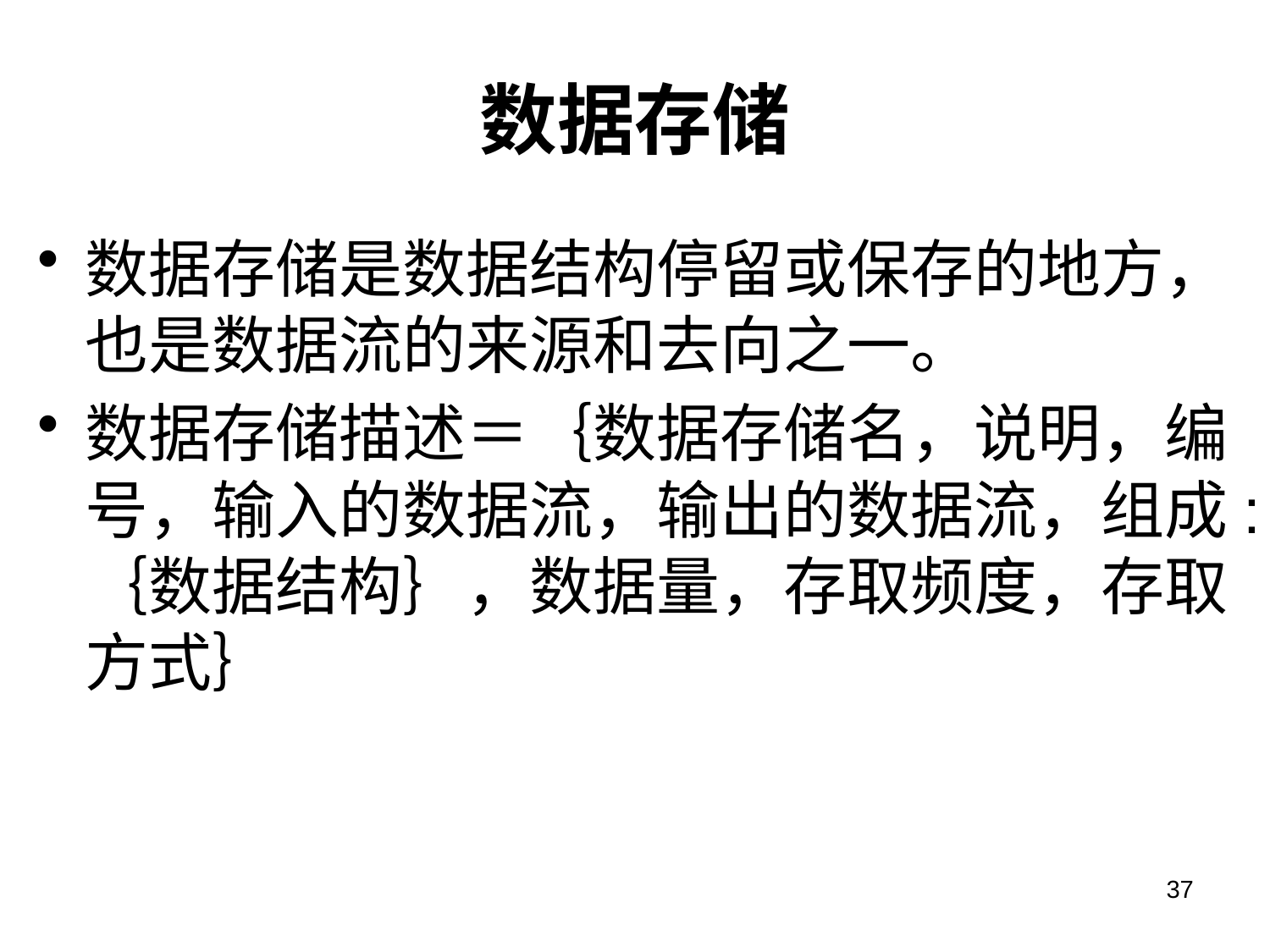

# 数据存储
数据存储是数据结构停留或保存的地方，也是数据流的来源和去向之一。
数据存储描述＝｛数据存储名，说明，编号，输入的数据流，输出的数据流，组成:｛数据结构｝，数据量，存取频度，存取方式｝
37